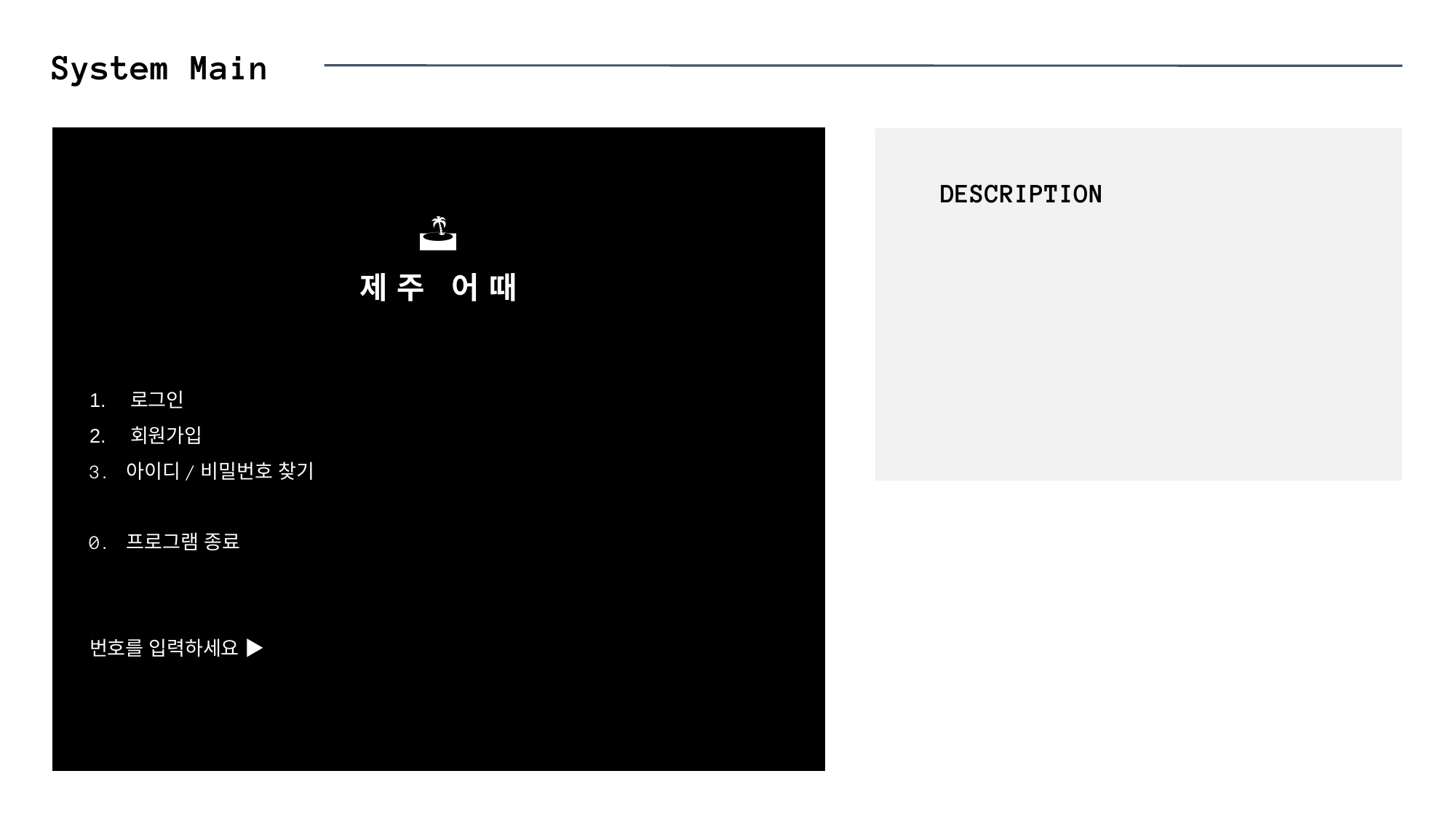

System Main

DESCRIPTION

🏝
제주 어때

로그인
회원가입
3. 아이디/비밀번호 찾기

0. 프로그램 종료

번호를 입력하세요 ▶